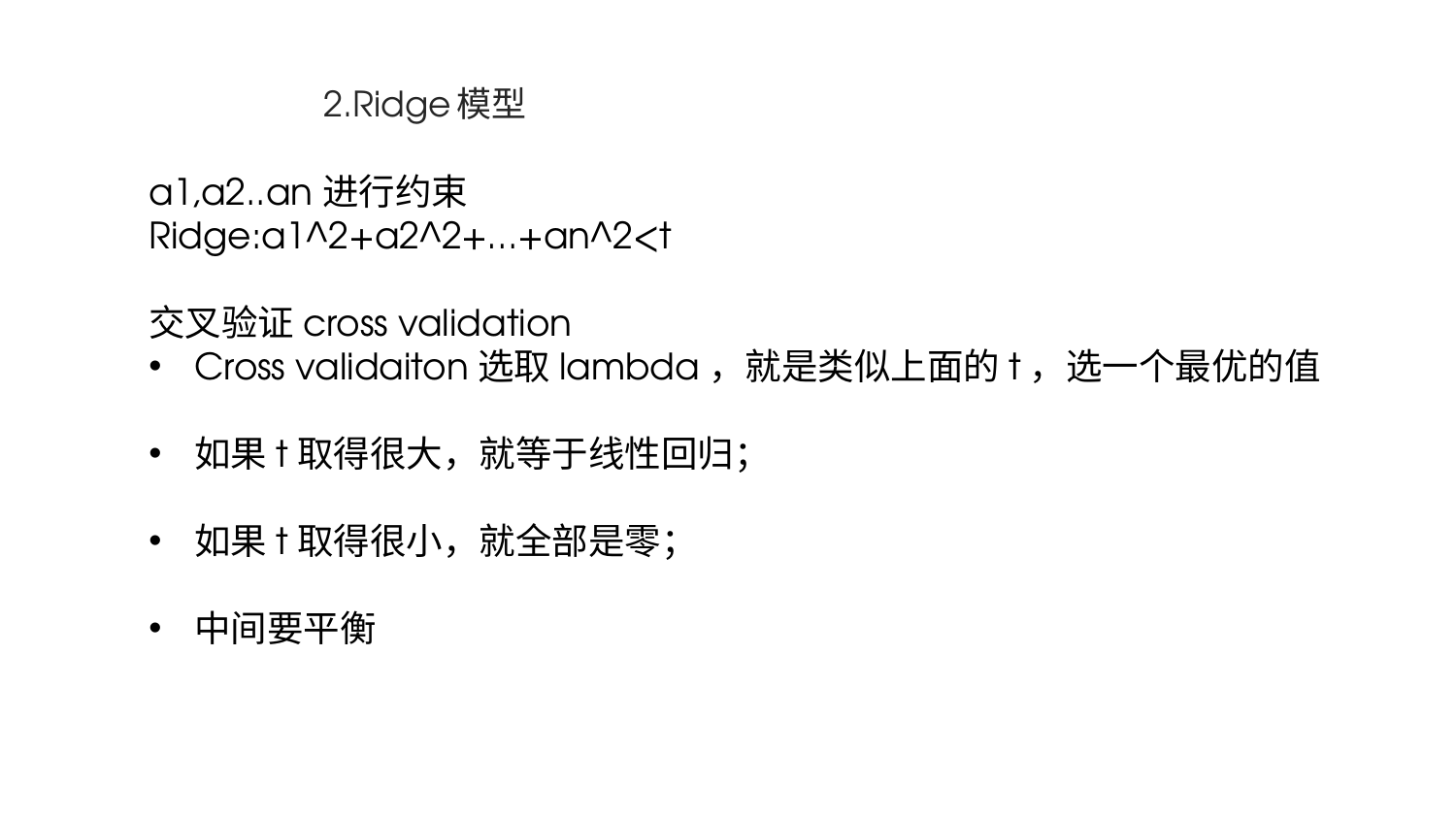

# 2.Ridge模型
a1,a2..an进行约束
Ridge:a1^2+a2^2+…+an^2<t

交叉验证cross validation
Cross validaiton选取lambda，就是类似上面的t，选一个最优的值

如果t取得很大，就等于线性回归；

如果t取得很小，就全部是零；

中间要平衡